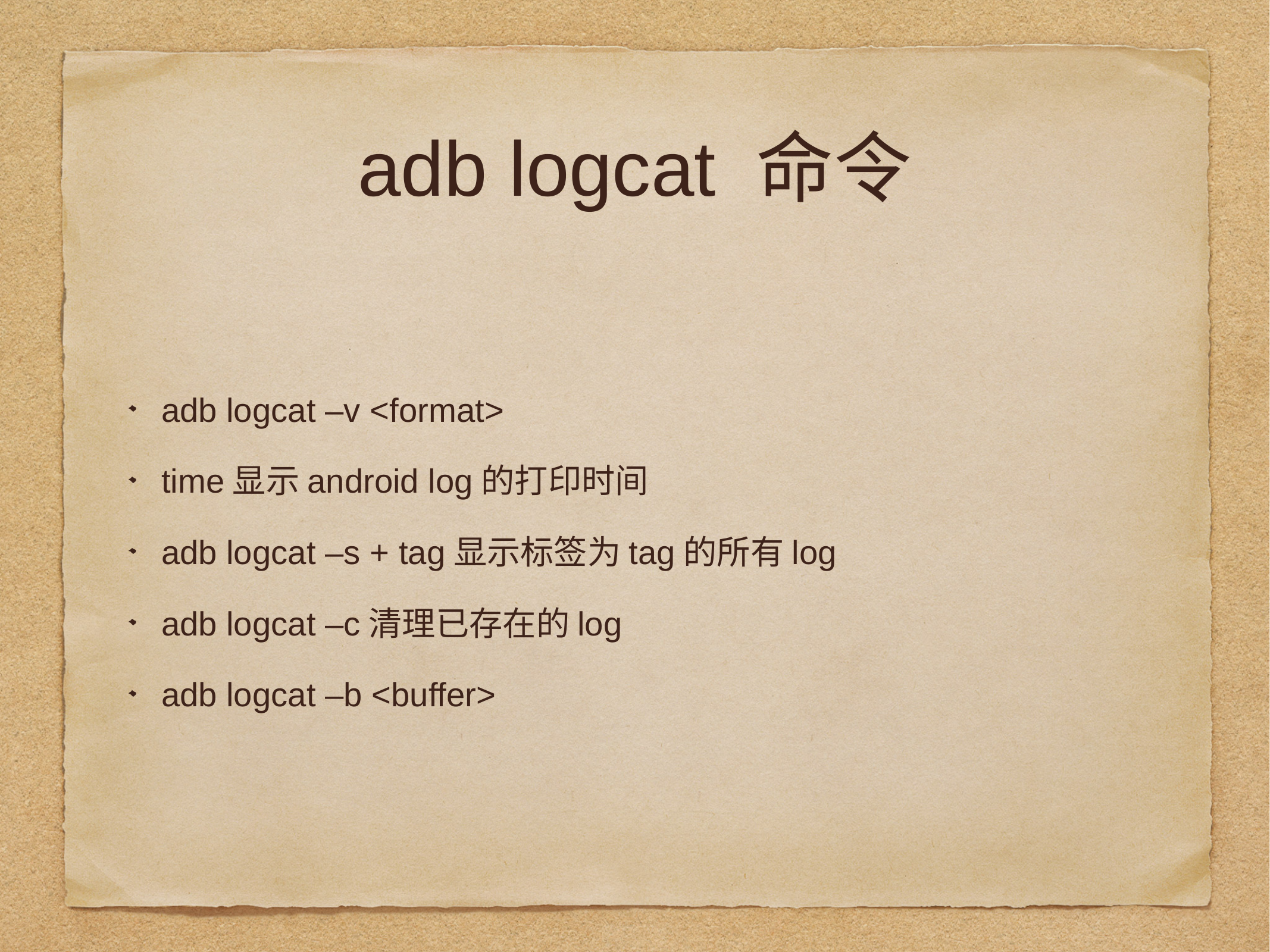

# adb logcat 命令
adb logcat –v <format>
time显示android log的打印时间
adb logcat –s + tag显示标签为tag的所有log
adb logcat –c清理已存在的log
adb logcat –b <buffer>